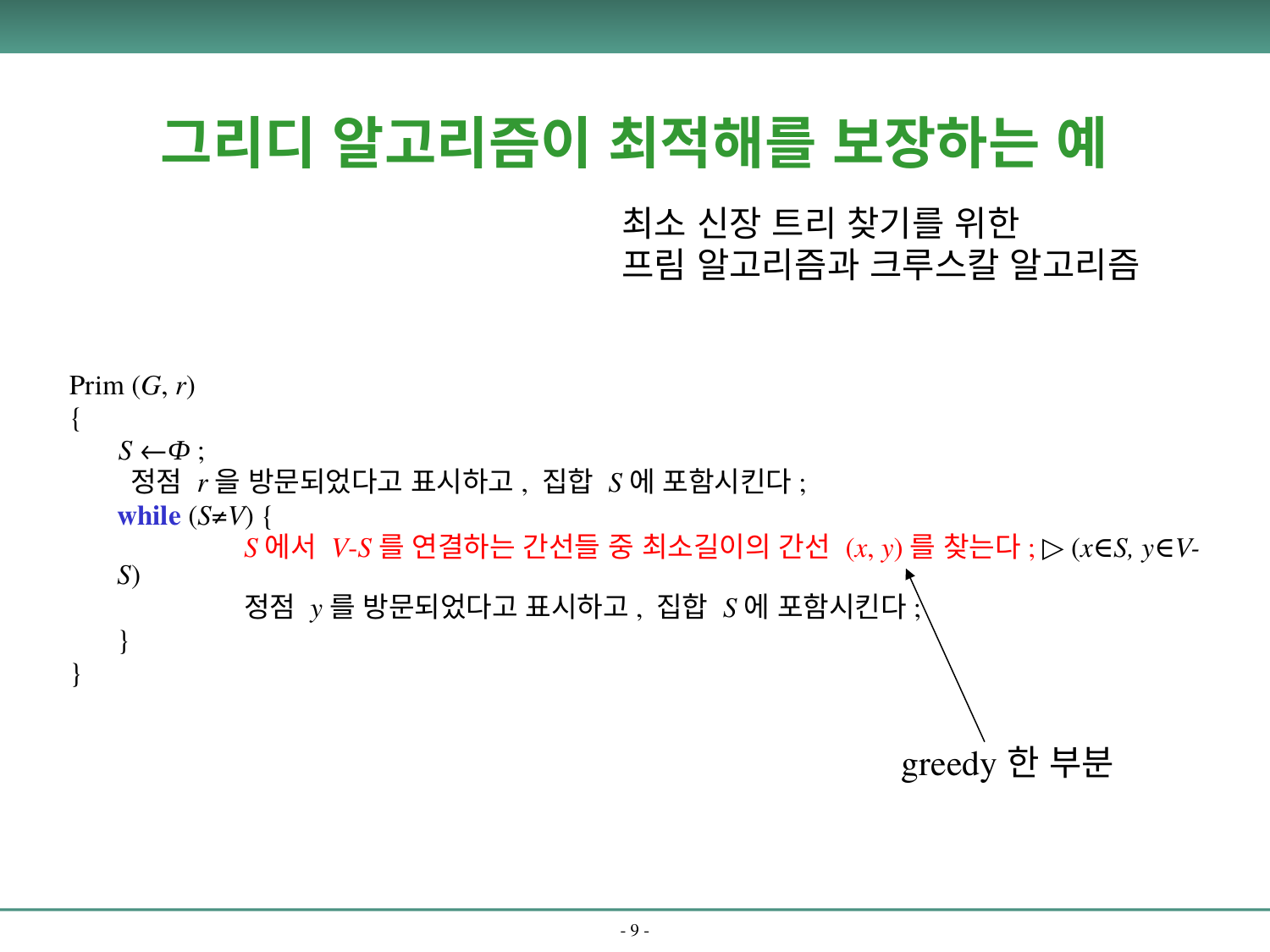

# 그리디 알고리즘이 최적해를 보장하는 예
최소 신장 트리 찾기를 위한
프림 알고리즘과 크루스칼 알고리즘
Prim (G, r)
{
       S ←Ф ;
       정점 r을 방문되었다고 표시하고, 집합 S에 포함시킨다;
	while (S≠V) {
		S에서 V-S를 연결하는 간선들 중 최소길이의 간선 (x, y)를 찾는다; ▷ (x∈S, y∈V-S)
		정점 y를 방문되었다고 표시하고, 집합 S에 포함시킨다;
	}
}
greedy한 부분